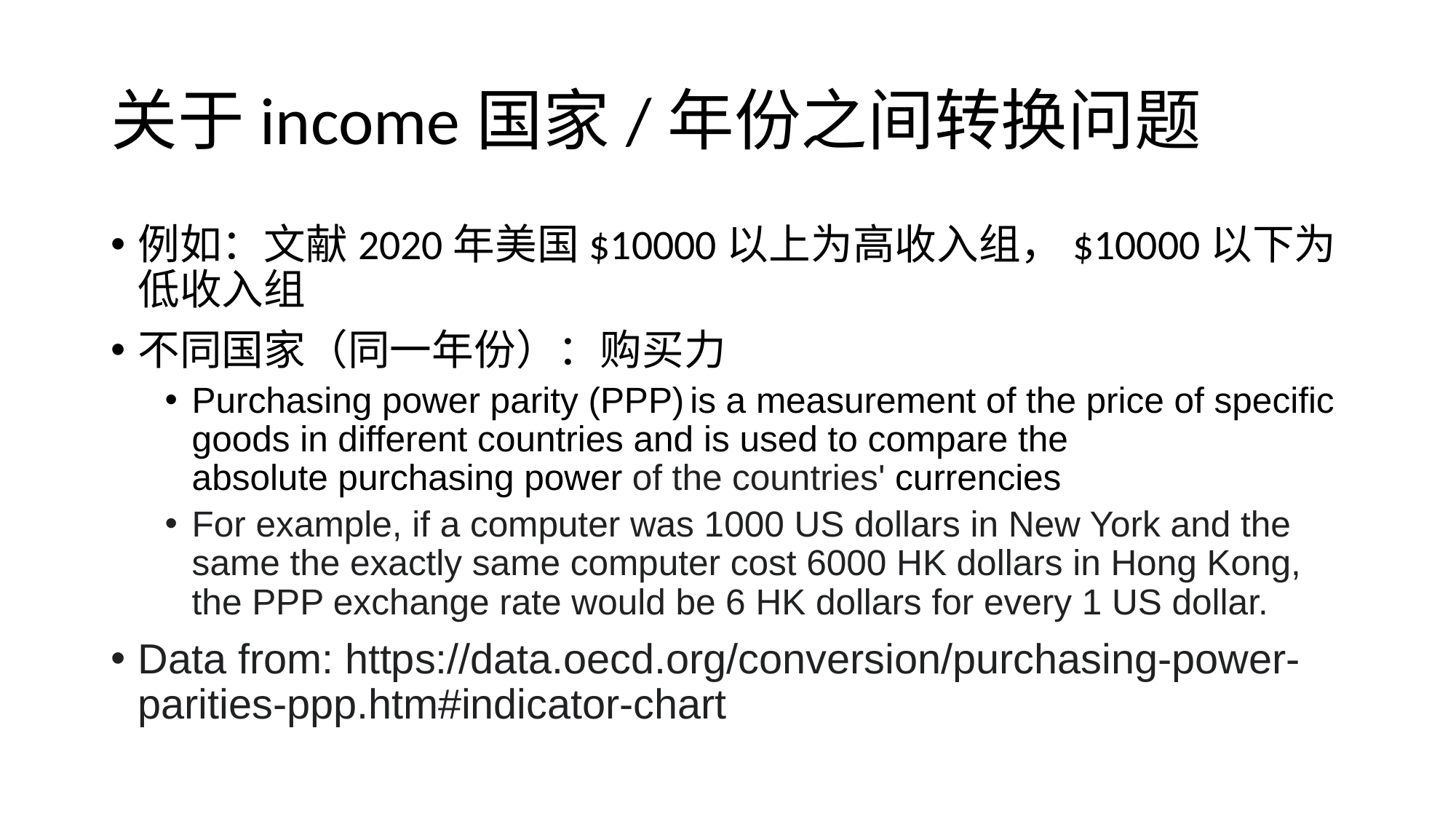

# 关于income国家/年份之间转换问题
例如：文献2020年美国$10000以上为高收入组，$10000以下为低收入组
不同国家（同一年份）：购买力
Purchasing power parity (PPP) is a measurement of the price of specific goods in different countries and is used to compare the absolute purchasing power of the countries' currencies
For example, if a computer was 1000 US dollars in New York and the same the exactly same computer cost 6000 HK dollars in Hong Kong, the PPP exchange rate would be 6 HK dollars for every 1 US dollar.
Data from: https://data.oecd.org/conversion/purchasing-power-parities-ppp.htm#indicator-chart